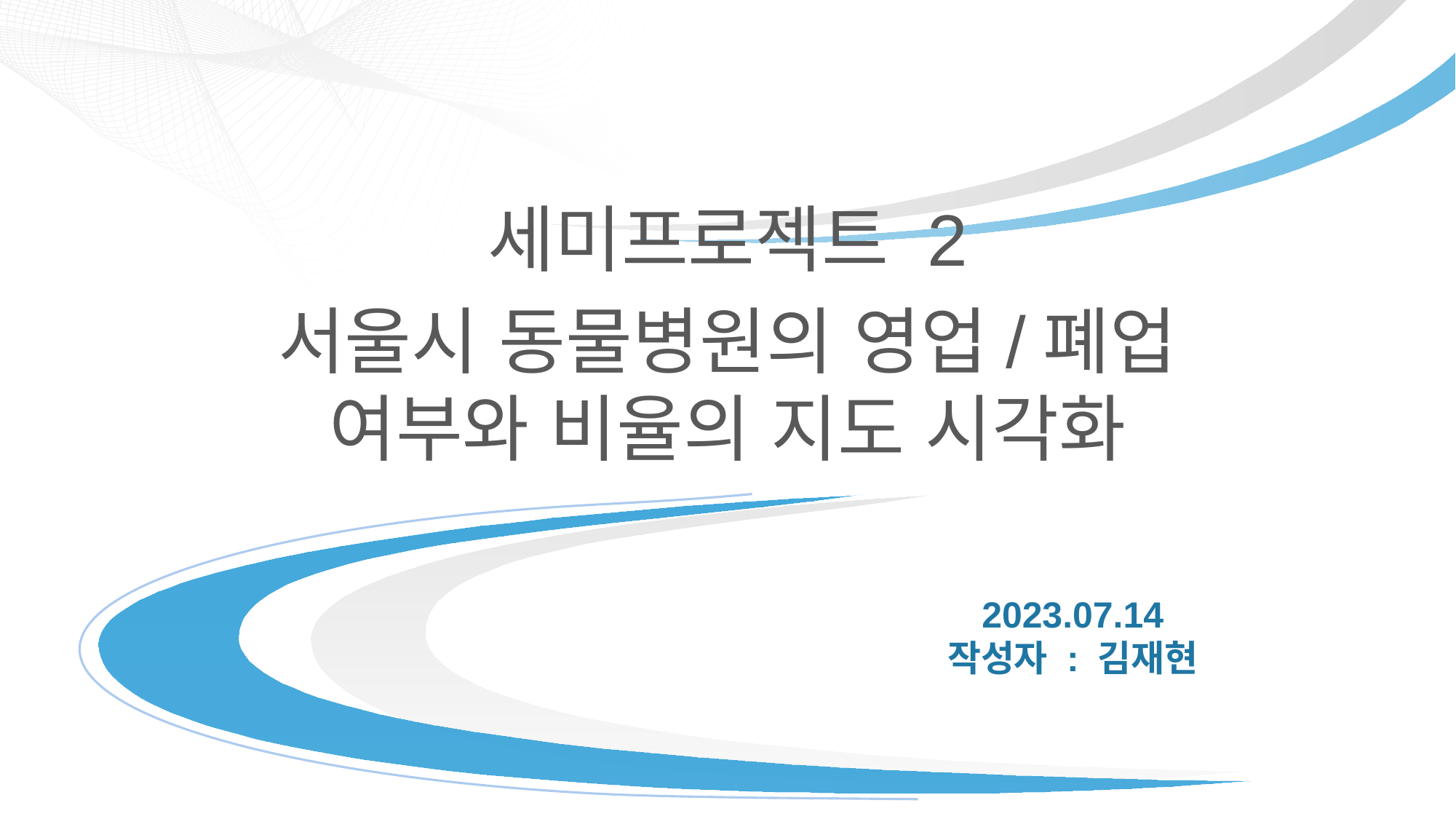

세미프로젝트 2
서울시 동물병원의 영업/폐업 여부와 비율의 지도 시각화
# 2023.07.14 작성자 : 김재현